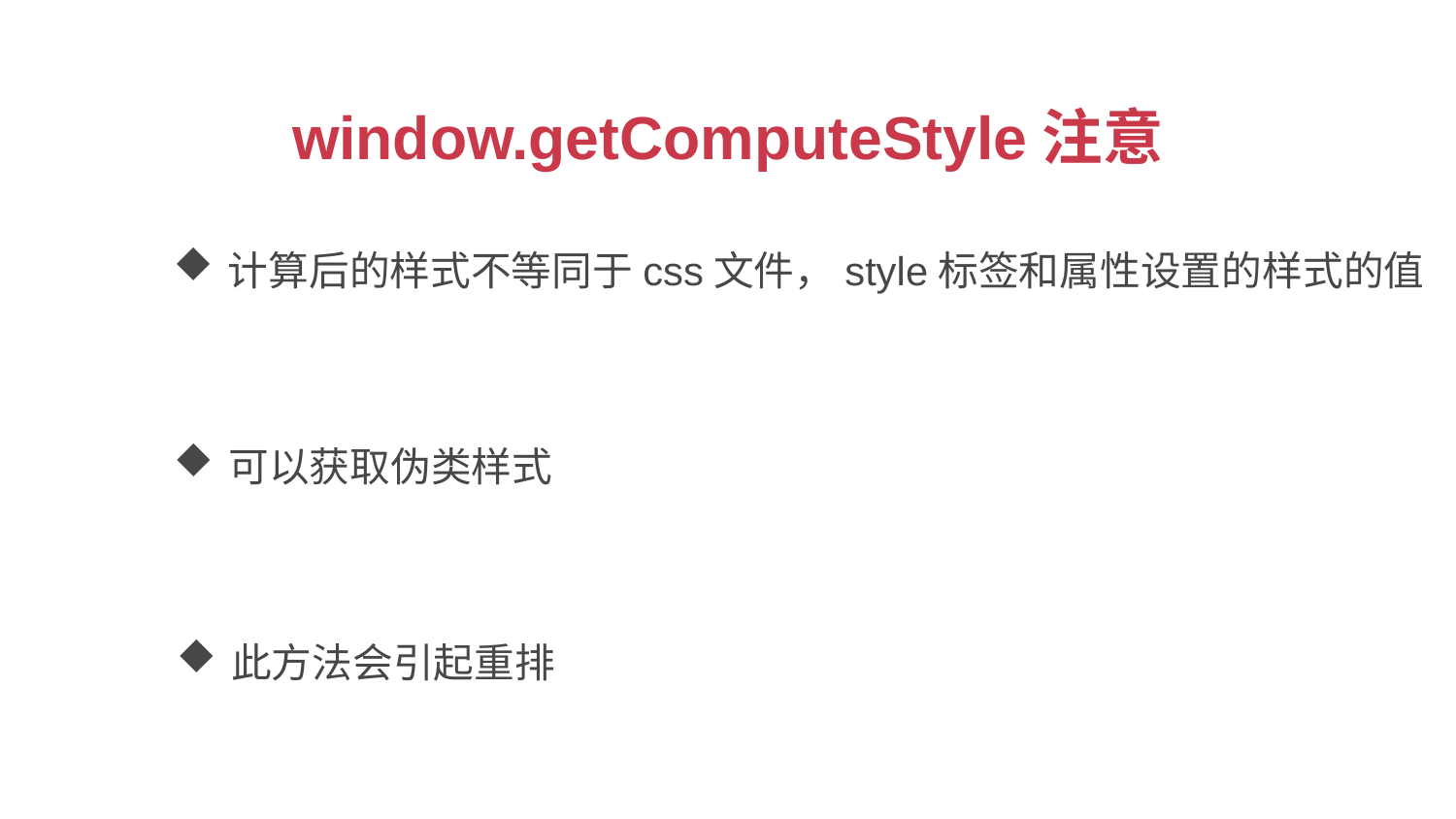

window.getComputeStyle注意
计算后的样式不等同于css文件，style标签和属性设置的样式的值
可以获取伪类样式
此方法会引起重排